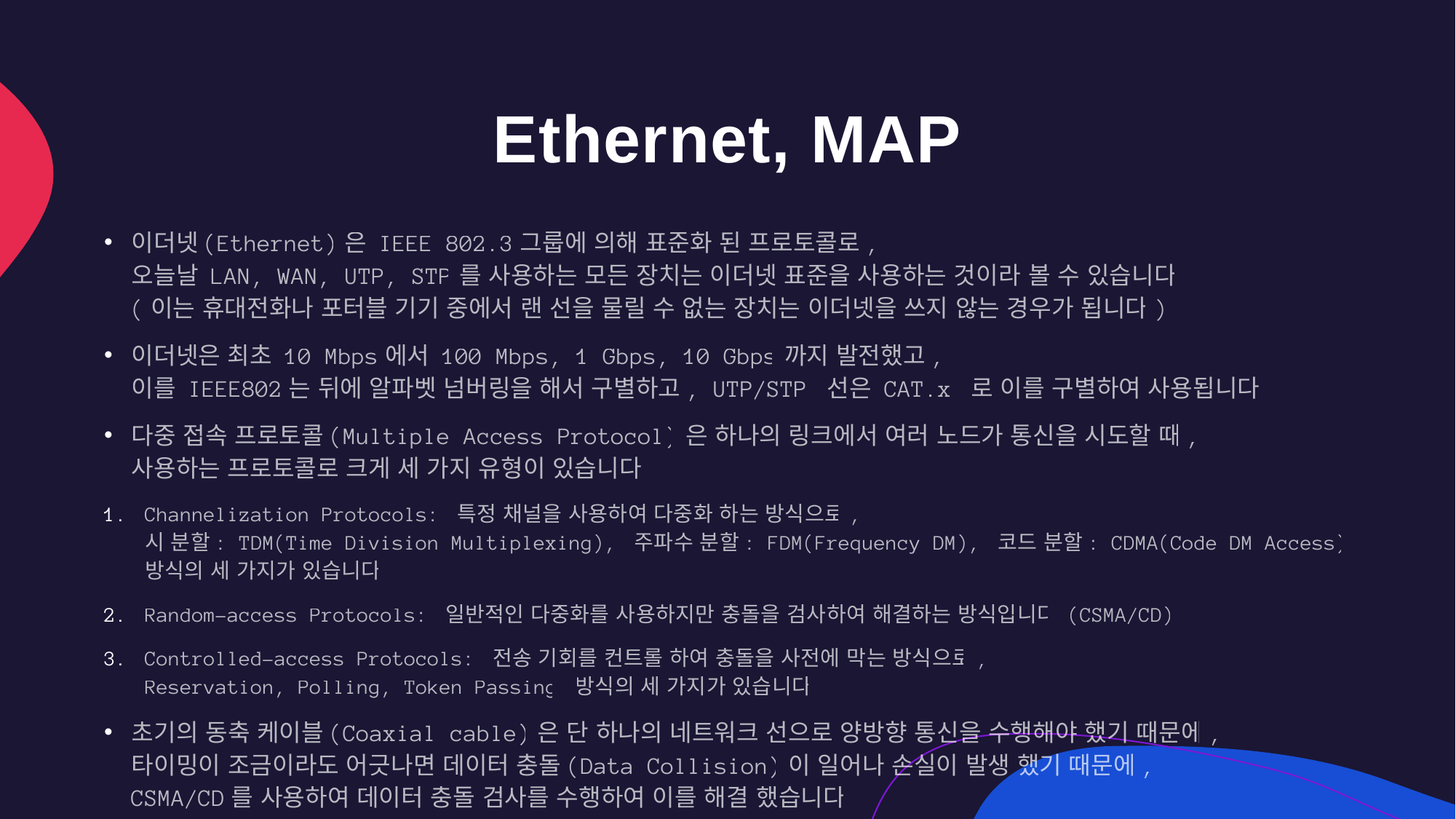

# Ethernet, MAP
이더넷(Ethernet)은 IEEE 802.3그룹에 의해 표준화 된 프로토콜로,
오늘날 LAN, WAN, UTP, STP를 사용하는 모든 장치는 이더넷 표준을 사용하는 것이라 볼 수 있습니다
(이는 휴대전화나 포터블 기기 중에서 랜 선을 물릴 수 없는 장치는 이더넷을 쓰지 않는 경우가 됩니다)
이더넷은 최초 10 Mbps에서 100 Mbps, 1 Gbps, 10 Gbps까지 발전했고,
이를 IEEE802는 뒤에 알파벳 넘버링을 해서 구별하고, UTP/STP 선은 CAT.x 로 이를 구별하여 사용됩니다
다중 접속 프로토콜(Multiple Access Protocol)은 하나의 링크에서 여러 노드가 통신을 시도할 때,
사용하는 프로토콜로 크게 세 가지 유형이 있습니다
Channelization Protocols: 특정 채널을 사용하여 다중화 하는 방식으로,
시 분할: TDM(Time Division Multiplexing), 주파수 분할: FDM(Frequency DM), 코드 분할: CDMA(Code DM Access)
방식의 세 가지가 있습니다
Random-access Protocols: 일반적인 다중화를 사용하지만 충돌을 검사하여 해결하는 방식입니다 (CSMA/CD)
Controlled-access Protocols: 전송 기회를 컨트롤 하여 충돌을 사전에 막는 방식으로,
Reservation, Polling, Token Passing 방식의 세 가지가 있습니다
초기의 동축 케이블(Coaxial cable)은 단 하나의 네트워크 선으로 양방향 통신을 수행해야 했기 때문에,
타이밍이 조금이라도 어긋나면 데이터 충돌(Data Collision)이 일어나 손실이 발생 했기 때문에,
CSMA/CD를 사용하여 데이터 충돌 검사를 수행하여 이를 해결 했습니다